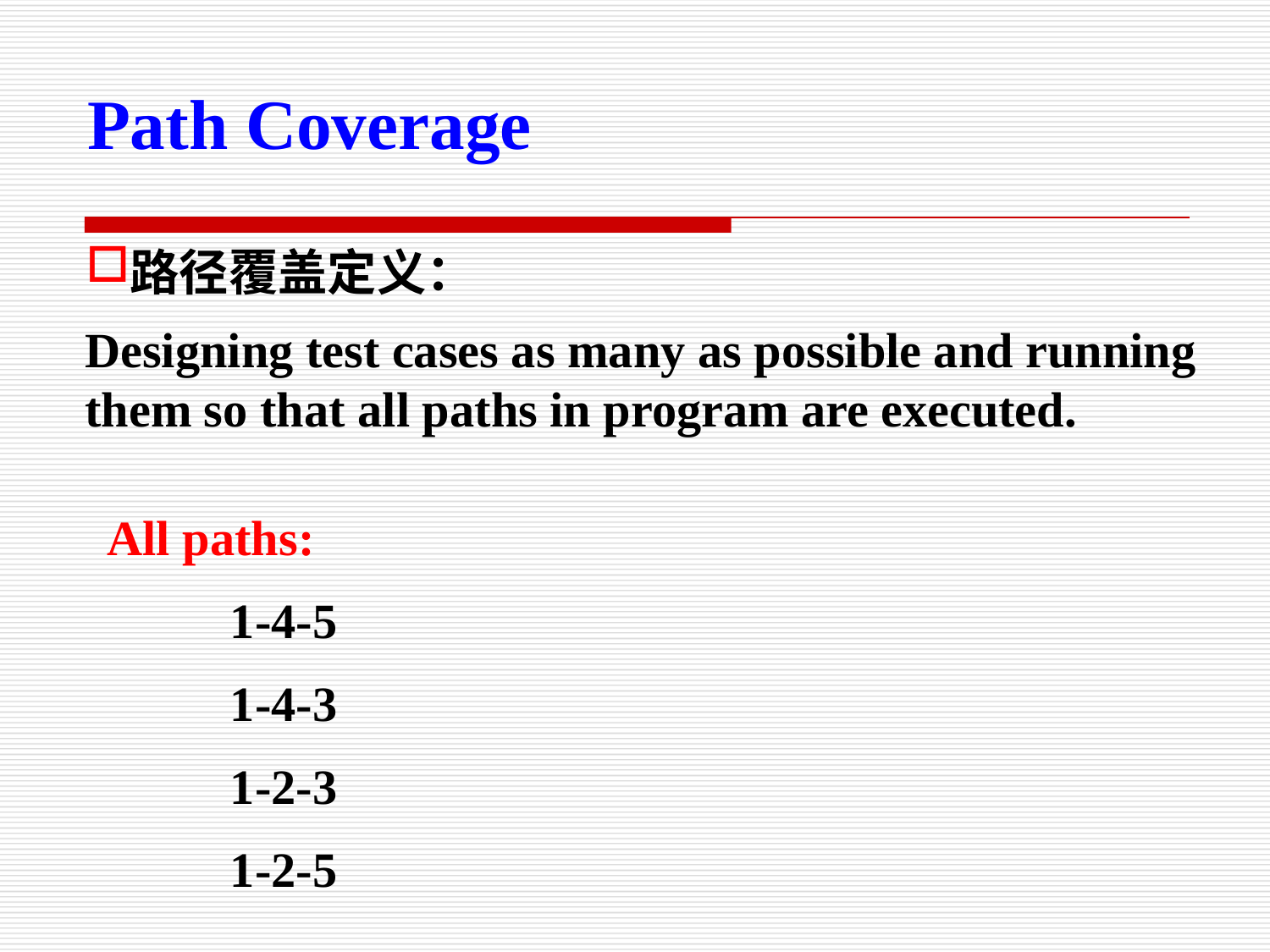

Path Coverage
路径覆盖定义：
Designing test cases as many as possible and running them so that all paths in program are executed.
All paths:
          1-4-5
          1-4-3
          1-2-3
          1-2-5